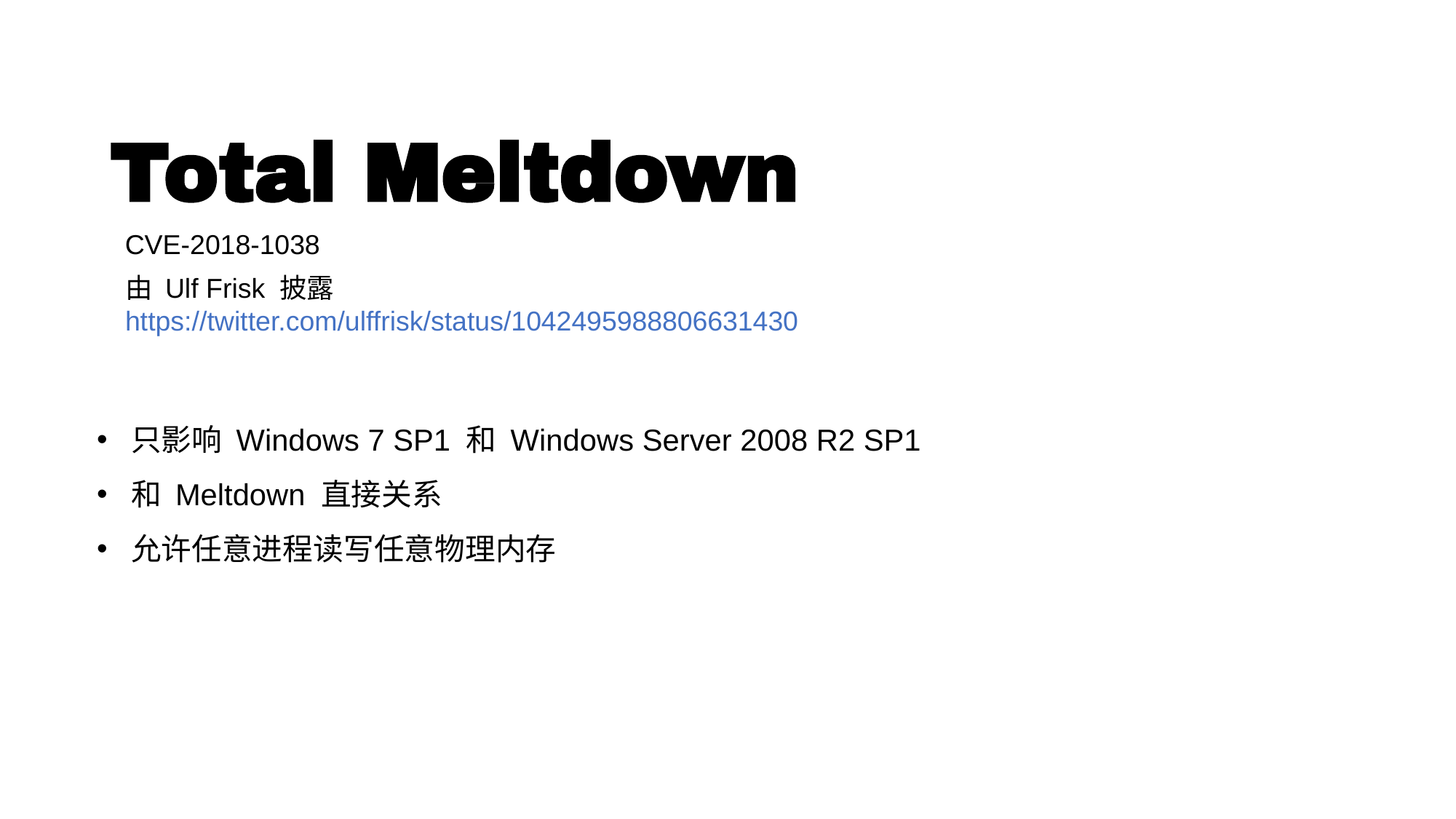

Total Meltdown
CVE-2018-1038
由 Ulf Frisk 披露  https://twitter.com/ulffrisk/status/1042495988806631430
只影响 Windows 7 SP1 和 Windows Server 2008 R2 SP1
和 Meltdown 直接关系
允许任意进程读写任意物理内存